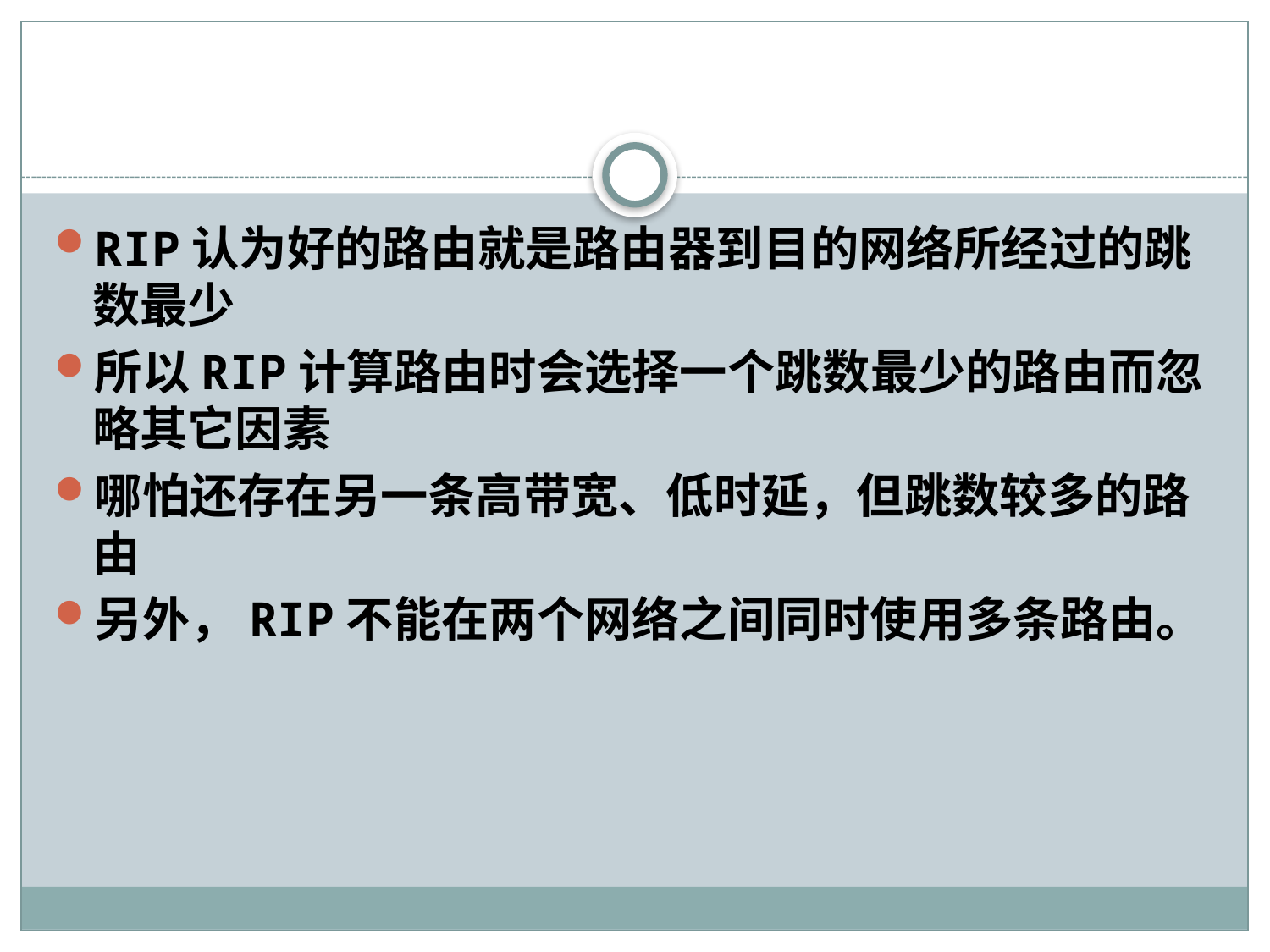

#
RIP认为好的路由就是路由器到目的网络所经过的跳数最少
所以RIP计算路由时会选择一个跳数最少的路由而忽略其它因素
哪怕还存在另一条高带宽、低时延，但跳数较多的路由
另外，RIP不能在两个网络之间同时使用多条路由。